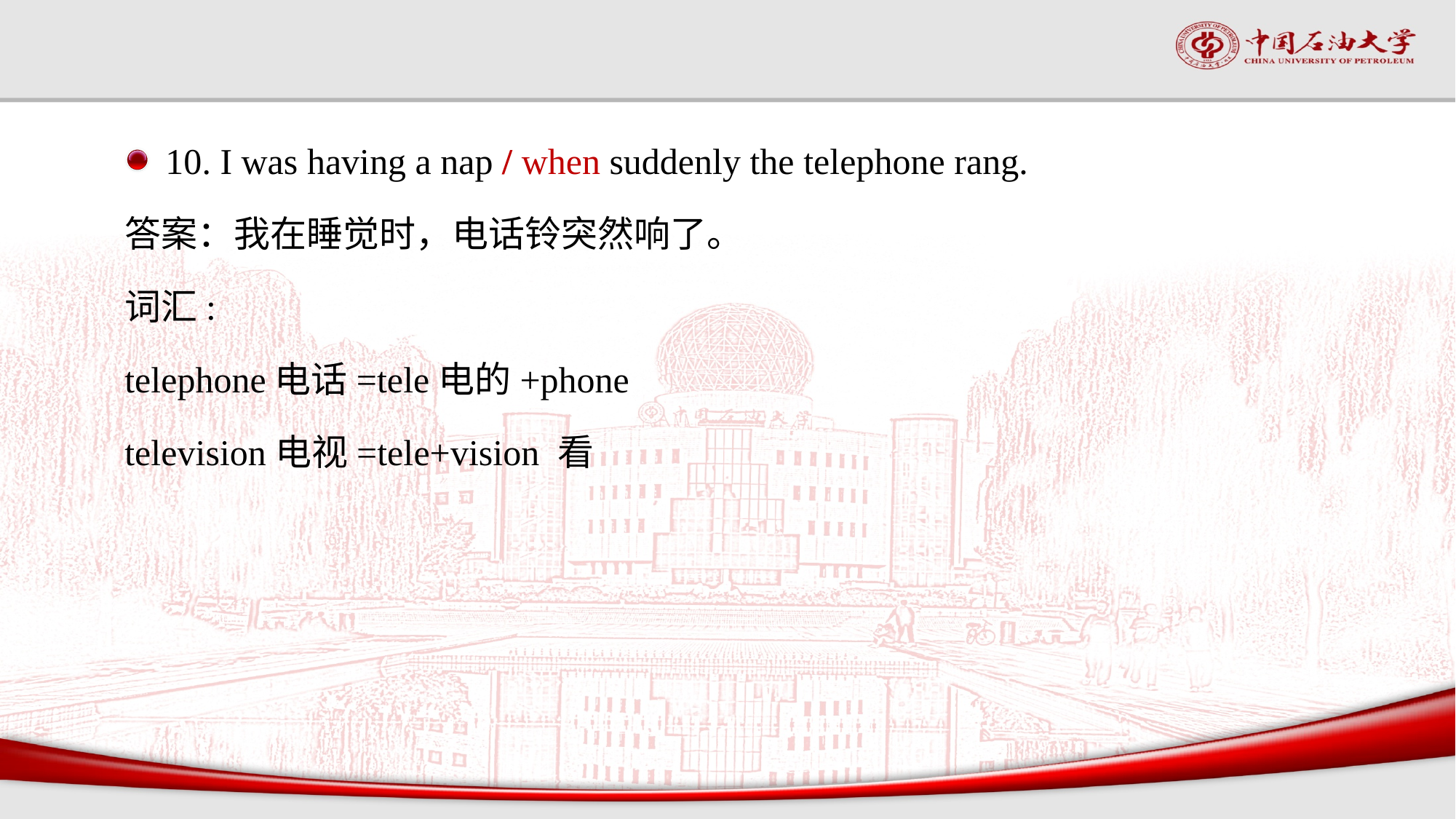

#
10. I was having a nap / when suddenly the telephone rang.
答案：我在睡觉时，电话铃突然响了。
词汇:
telephone电话=tele电的+phone
television电视=tele+vision 看